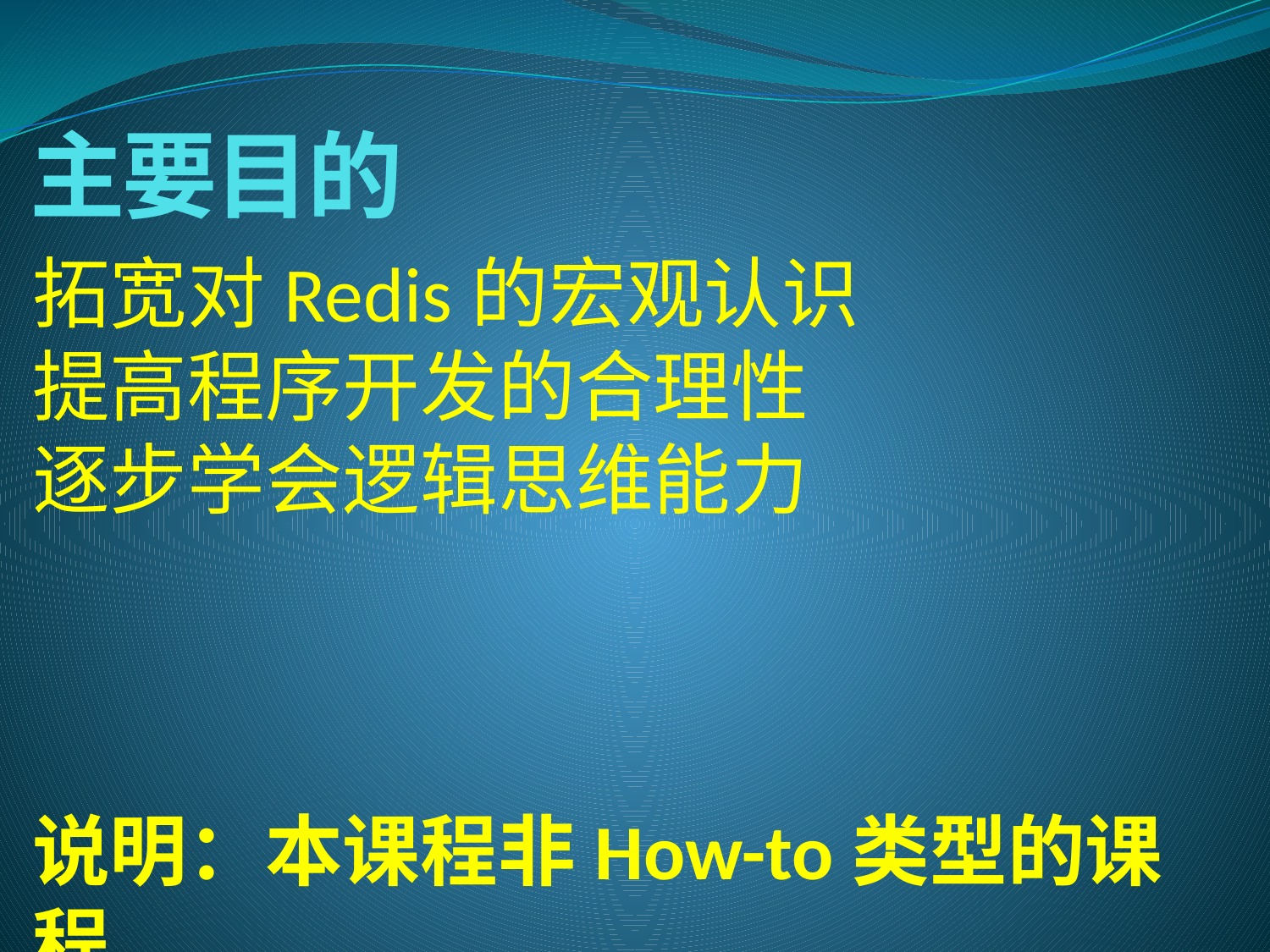

# 主要目的
拓宽对Redis的宏观认识
提高程序开发的合理性
逐步学会逻辑思维能力
说明：本课程非How-to类型的课程